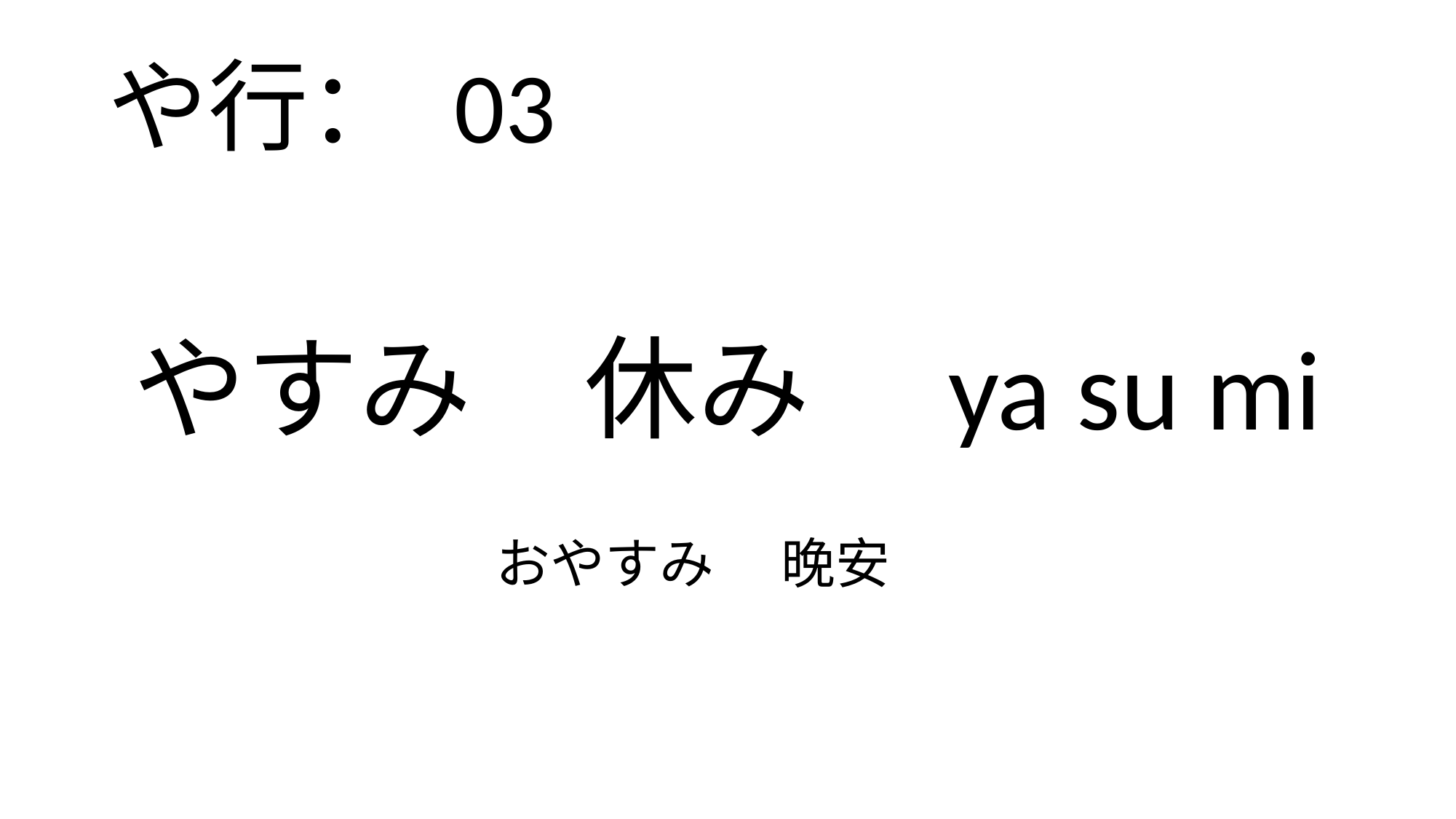

や行： 03
# やすみ　休み　ya su mi
おやすみ　 晚安